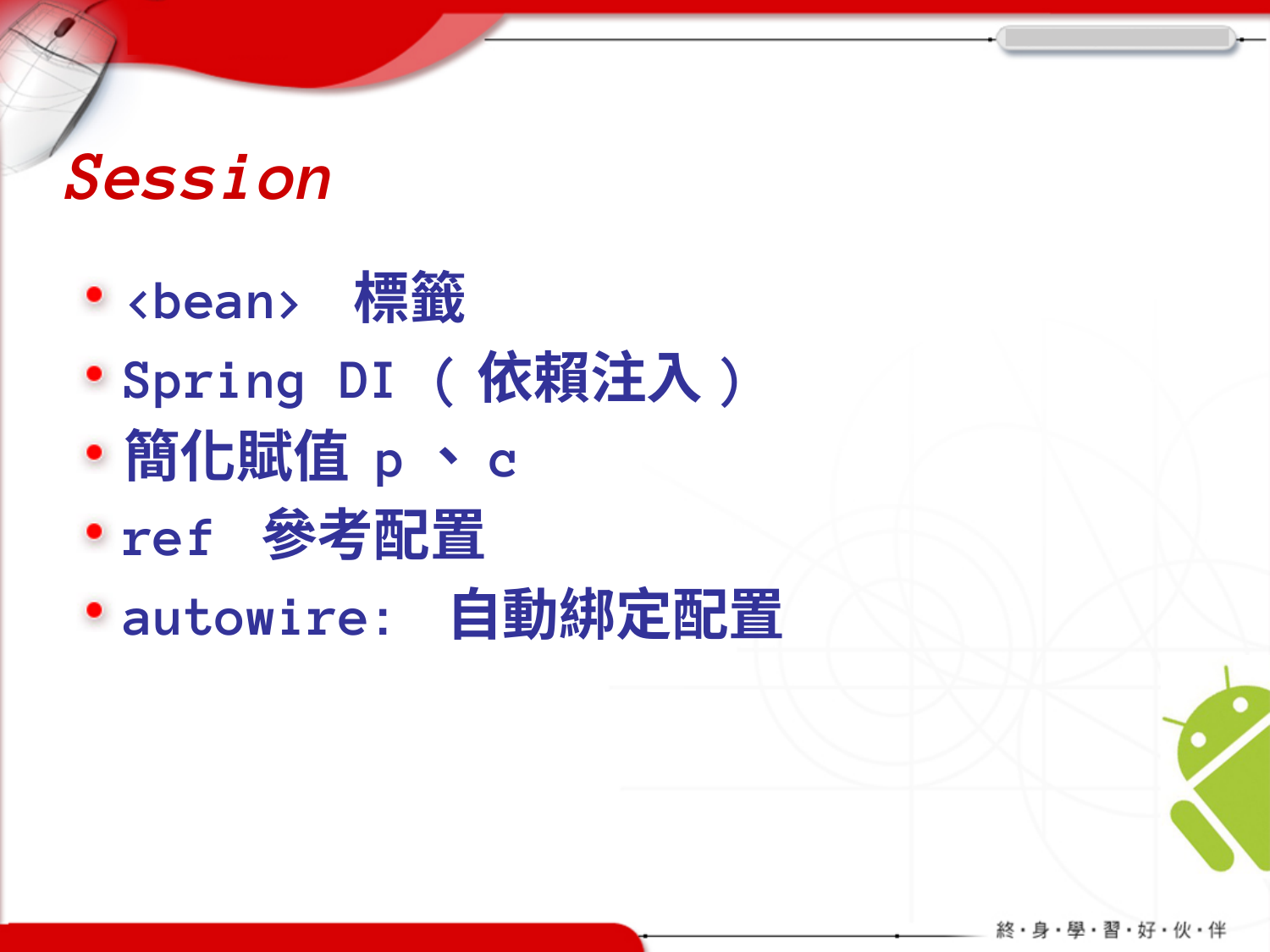

# Session
<bean> 標籤
Spring DI (依賴注入)
簡化賦值 p、c
ref 參考配置
autowire: 自動綁定配置